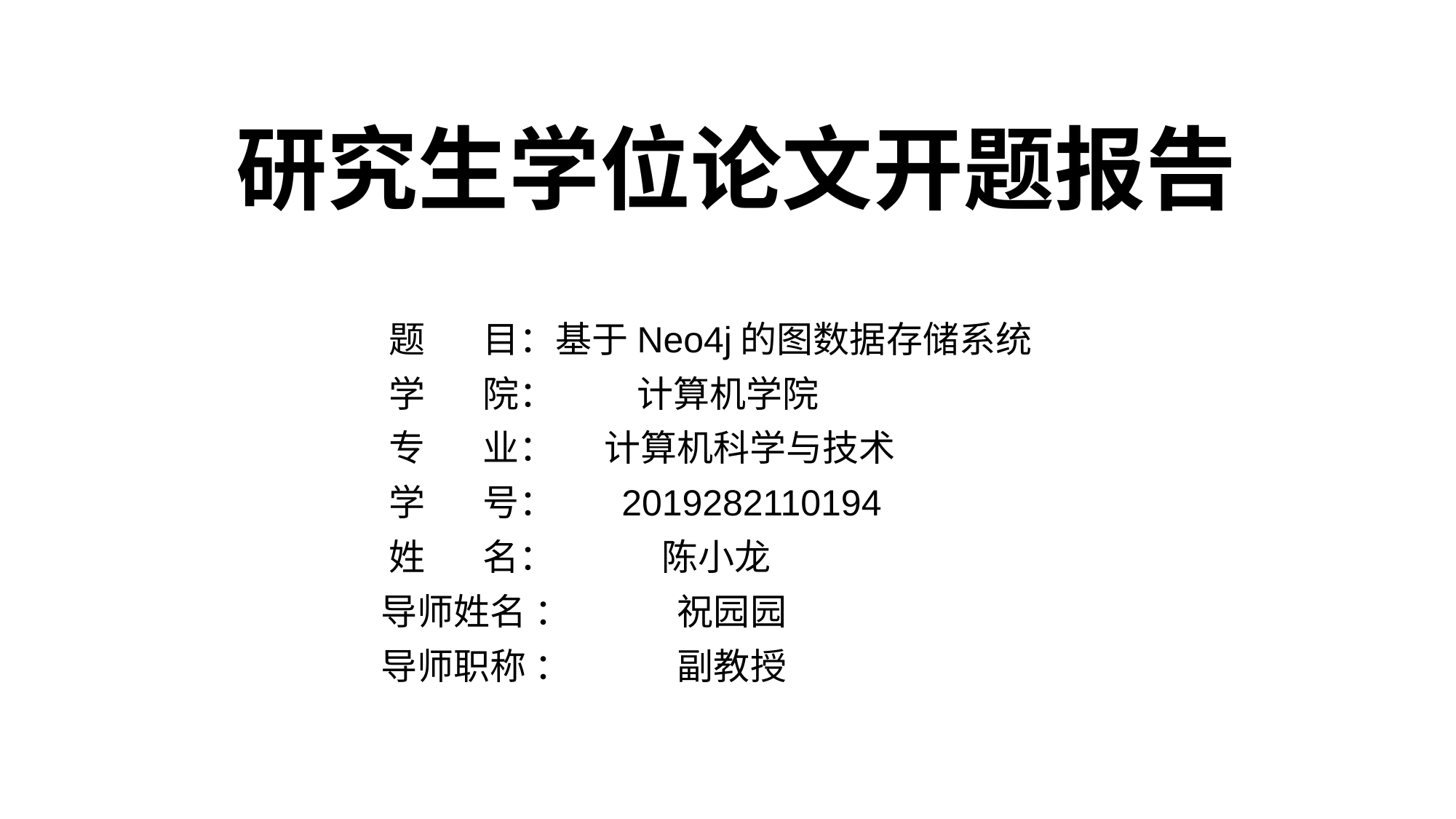

# 研究生学位论文开题报告
                        题       目：基于Neo4j的图数据存储系统
                        学       院：          计算机学院
                        专       业：      计算机科学与技术
                        学       号：       2019282110194
                        姓       名：             陈小龙
                       导师姓名 ：             祝园园
                       导师职称 ：             副教授